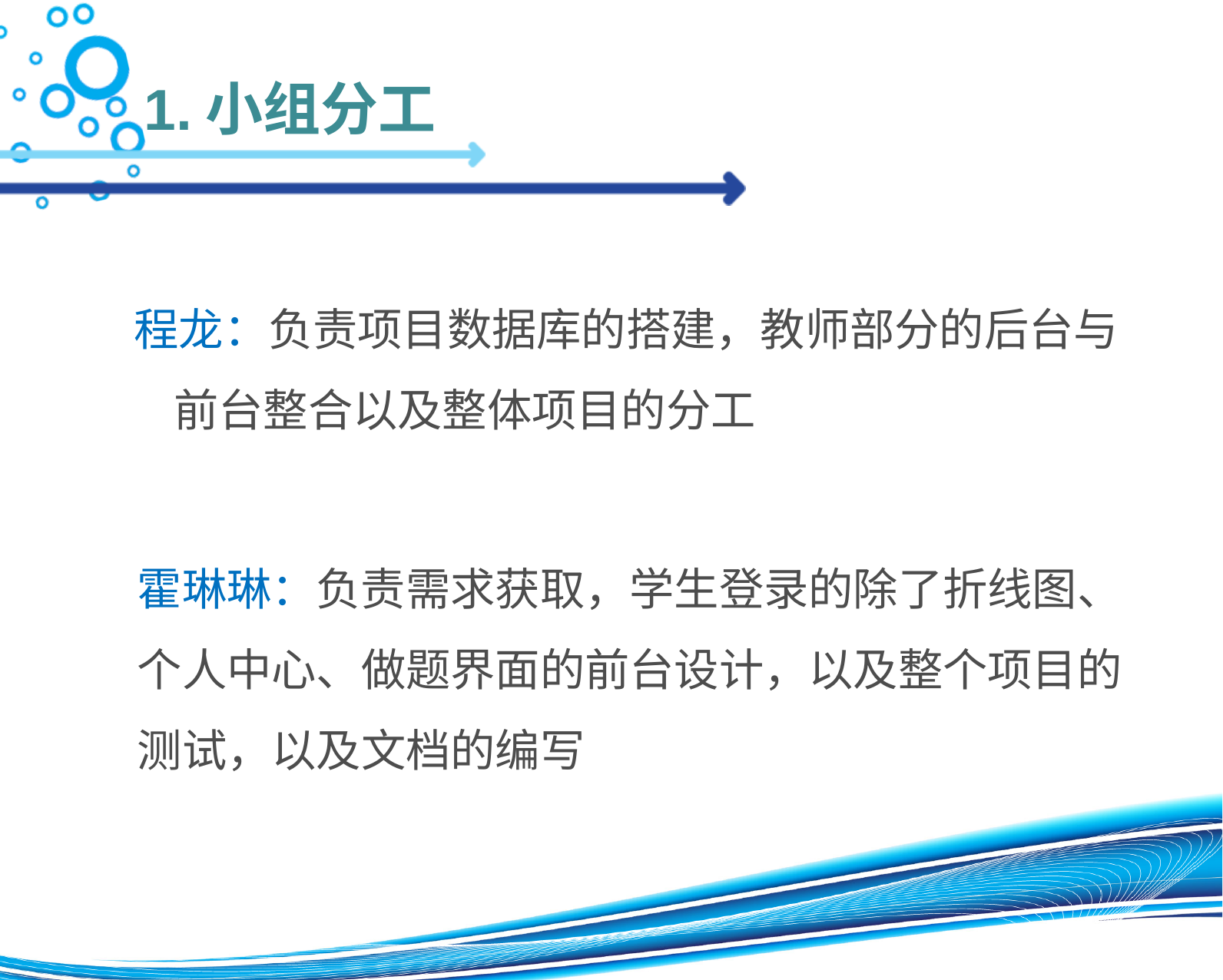

# 1.小组分工
程龙：负责项目数据库的搭建，教师部分的后台与       前台整合以及整体项目的分工
霍琳琳：负责需求获取，学生登录的除了折线图、个人中心、做题界面的前台设计，以及整个项目的测试，以及文档的编写